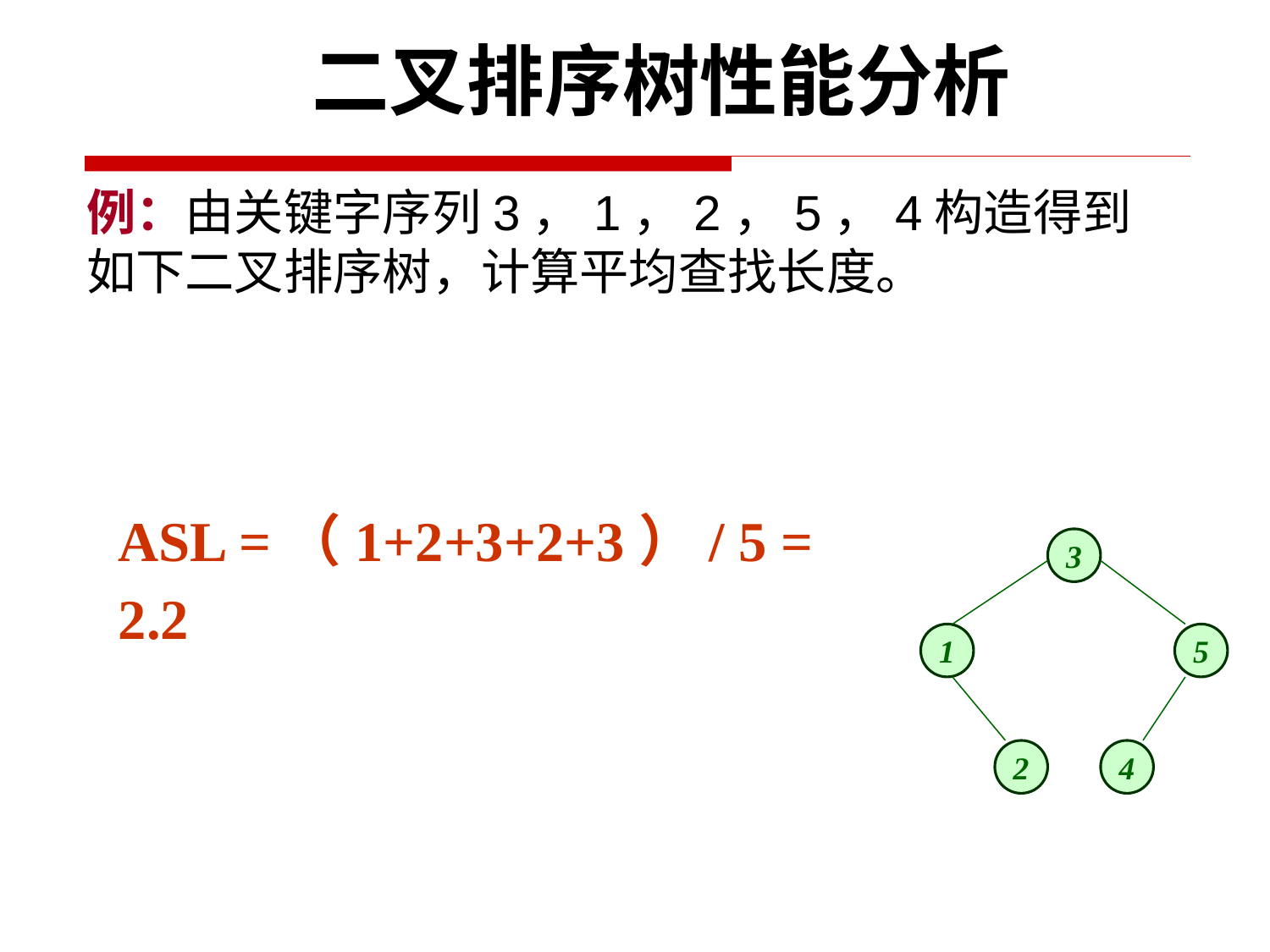

二叉排序树性能分析
例：由关键字序列3，1，2，5，4构造得到如下二叉排序树，计算平均查找长度。
ASL =（1+2+3+2+3）/ 5 = 2.2
3

5

2
4
1